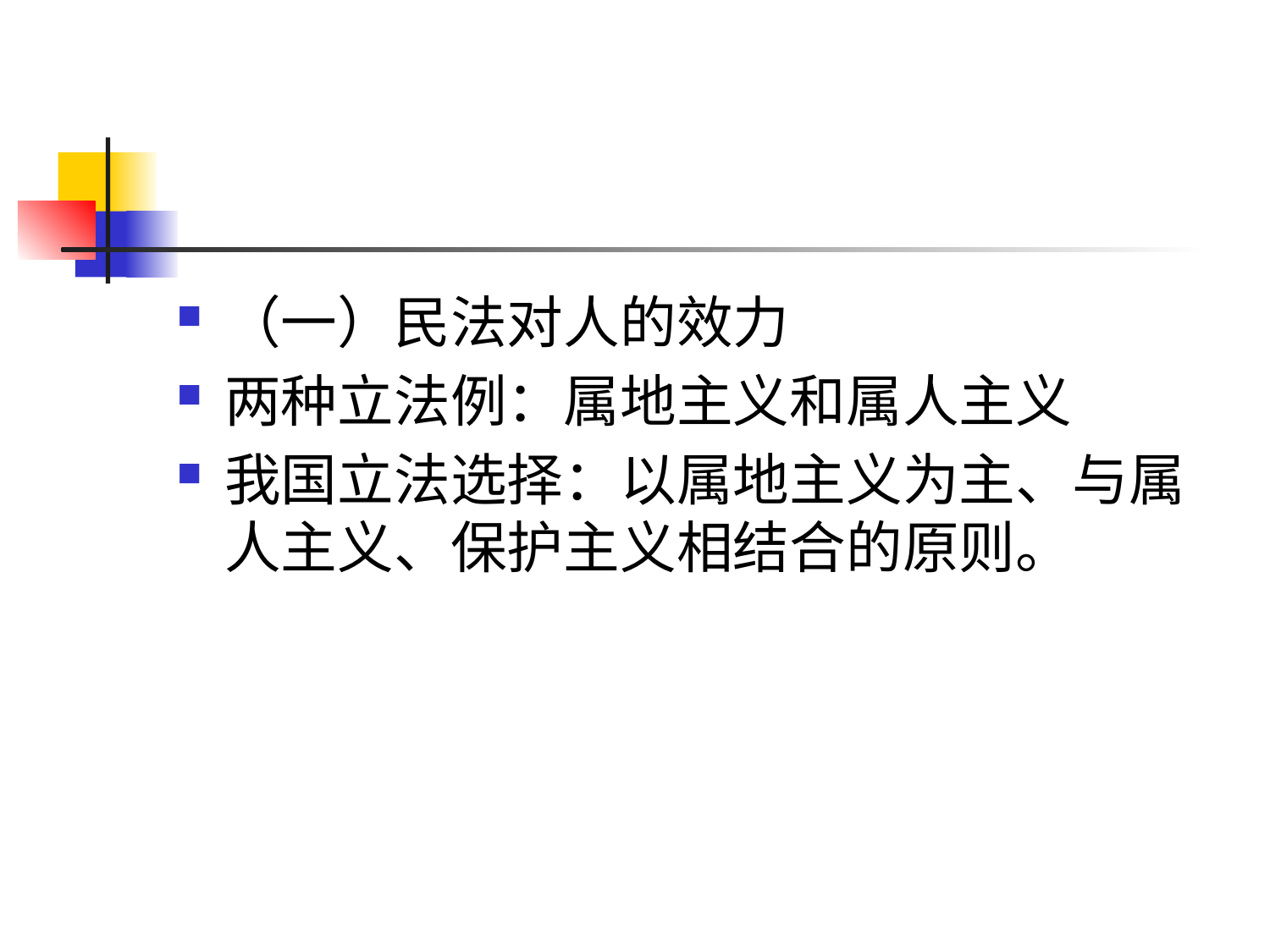

#
（一）民法对人的效力
两种立法例：属地主义和属人主义
我国立法选择：以属地主义为主、与属人主义、保护主义相结合的原则。